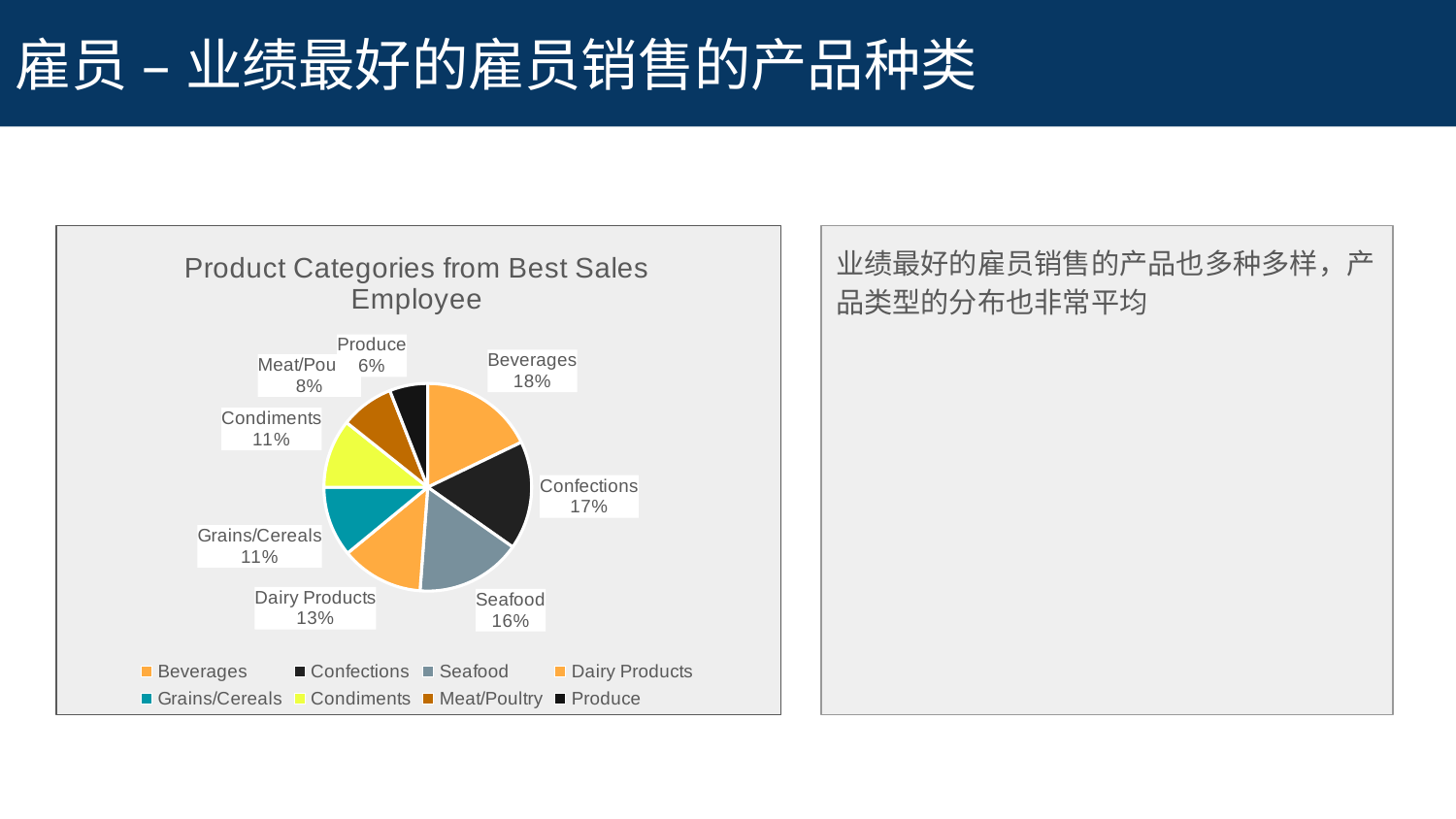

# 雇员 – 业绩最好的雇员销售的产品种类

### Chart: Product Categories from Best Sales Employee

| Category | ProductNum |
|---|---|
| Beverages | 75.0 |
| Confections | 71.0 |
| Seafood | 69.0 |
| Dairy Products | 54.0 |
| Grains/Cereals | 46.0 |
| Condiments | 45.0 |
| Meat/Poultry | 35.0 |
| Produce | 25.0 |
业绩最好的雇员销售的产品也多种多样，产品类型的分布也非常平均